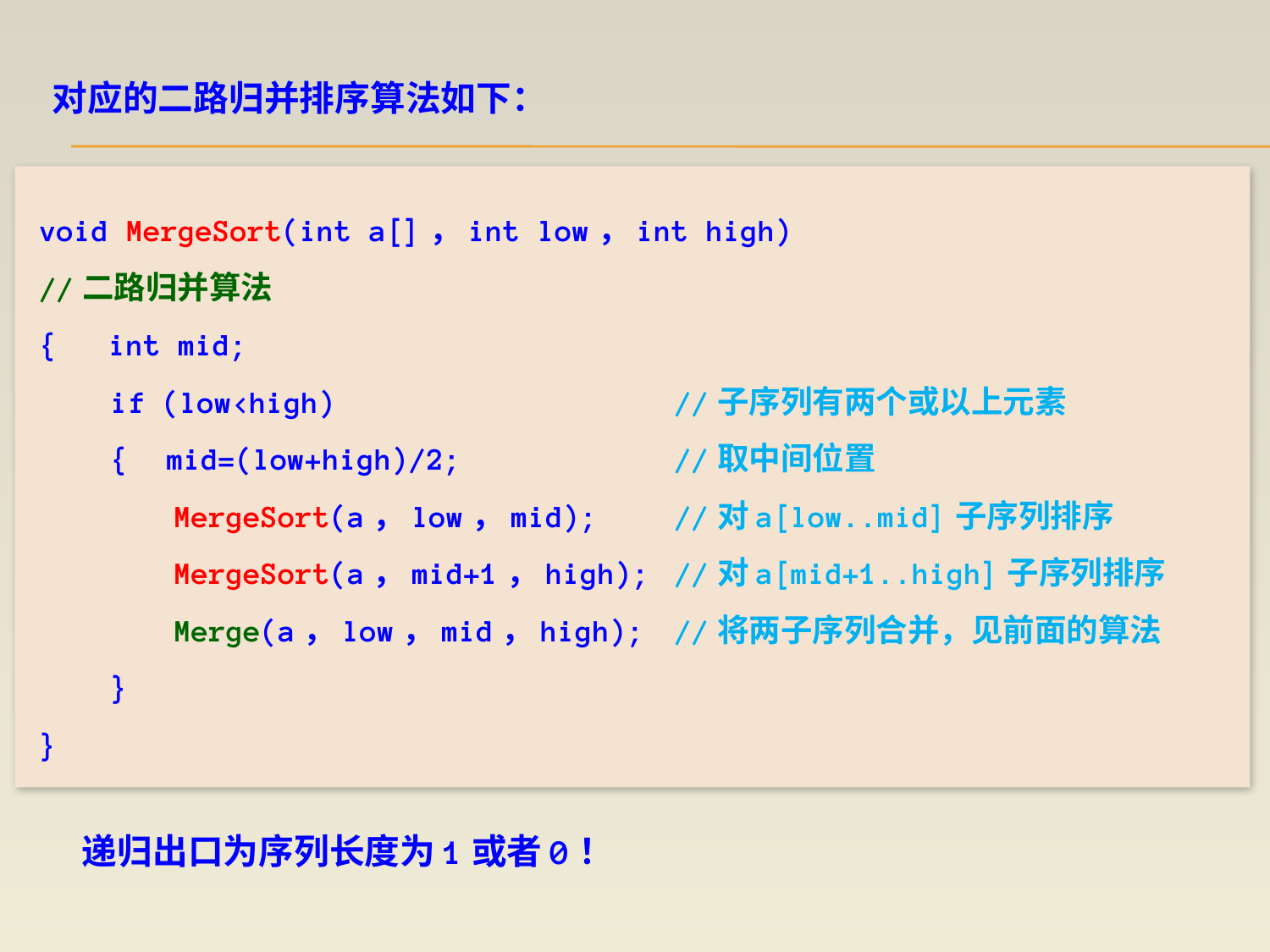

对应的二路归并排序算法如下：
void MergeSort(int a[]，int low，int high)
//二路归并算法
{   int mid;
　　if (low<high)			//子序列有两个或以上元素
　　{	mid=(low+high)/2;		//取中间位置
　　　　MergeSort(a，low，mid);	//对a[low..mid]子序列排序
　　　　MergeSort(a，mid+1，high);	//对a[mid+1..high]子序列排序
　　　　Merge(a，low，mid，high);	//将两子序列合并，见前面的算法
　　}
}
递归出口为序列长度为1或者0！